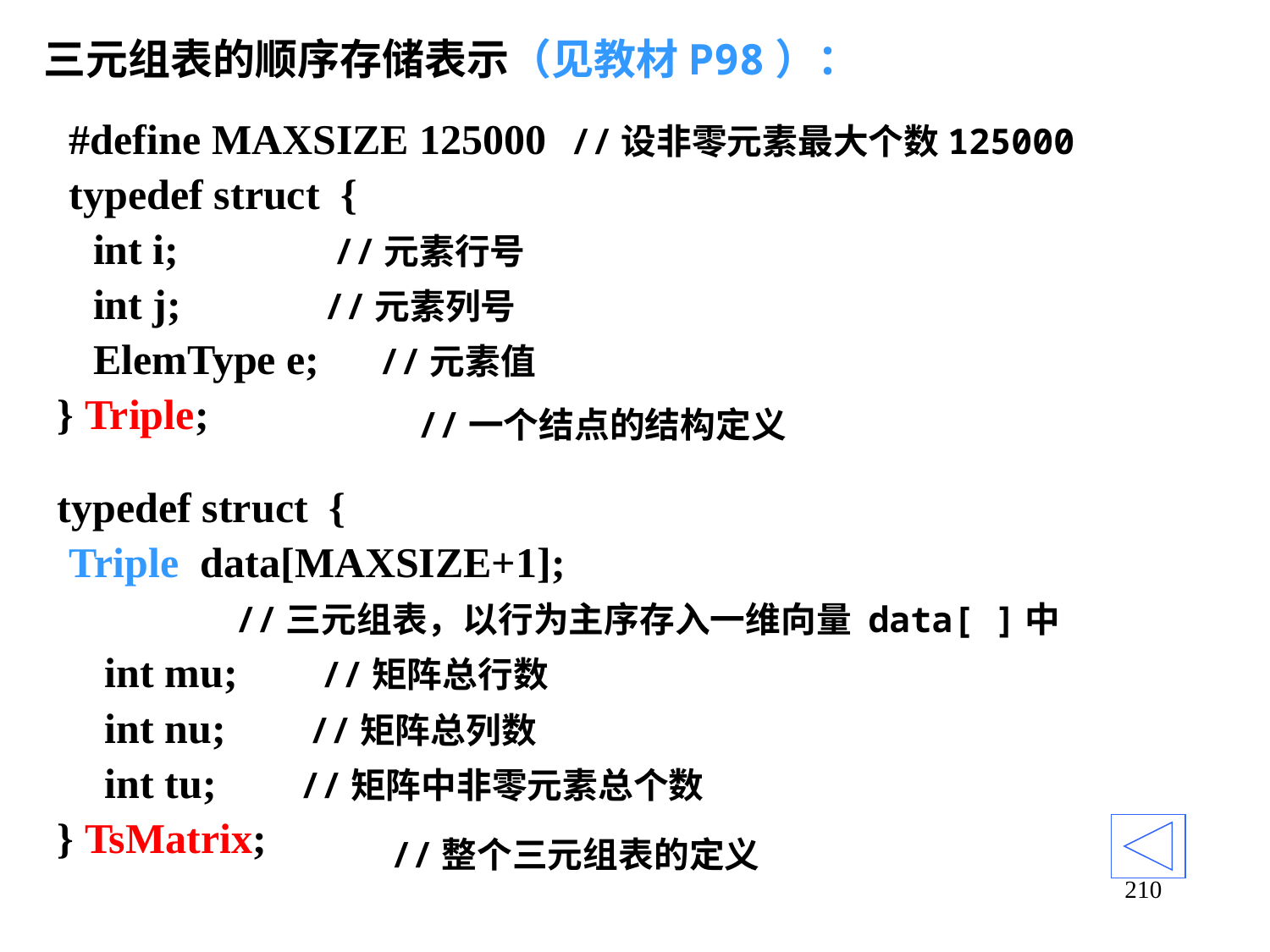

三元组表的顺序存储表示（见教材P98）：
 #define MAXSIZE 125000  //设非零元素最大个数125000
 typedef struct  {
   int i;             //元素行号
   int j;            //元素列号
   ElemType e;     //元素值
} Triple;
typedef struct  {
 Triple  data[MAXSIZE+1];
               //三元组表，以行为主序存入一维向量 data[ ]中
    int mu;       //矩阵总行数
    int nu;       //矩阵总列数
    int tu;       //矩阵中非零元素总个数
} TsMatrix;
//一个结点的结构定义

//整个三元组表的定义
210